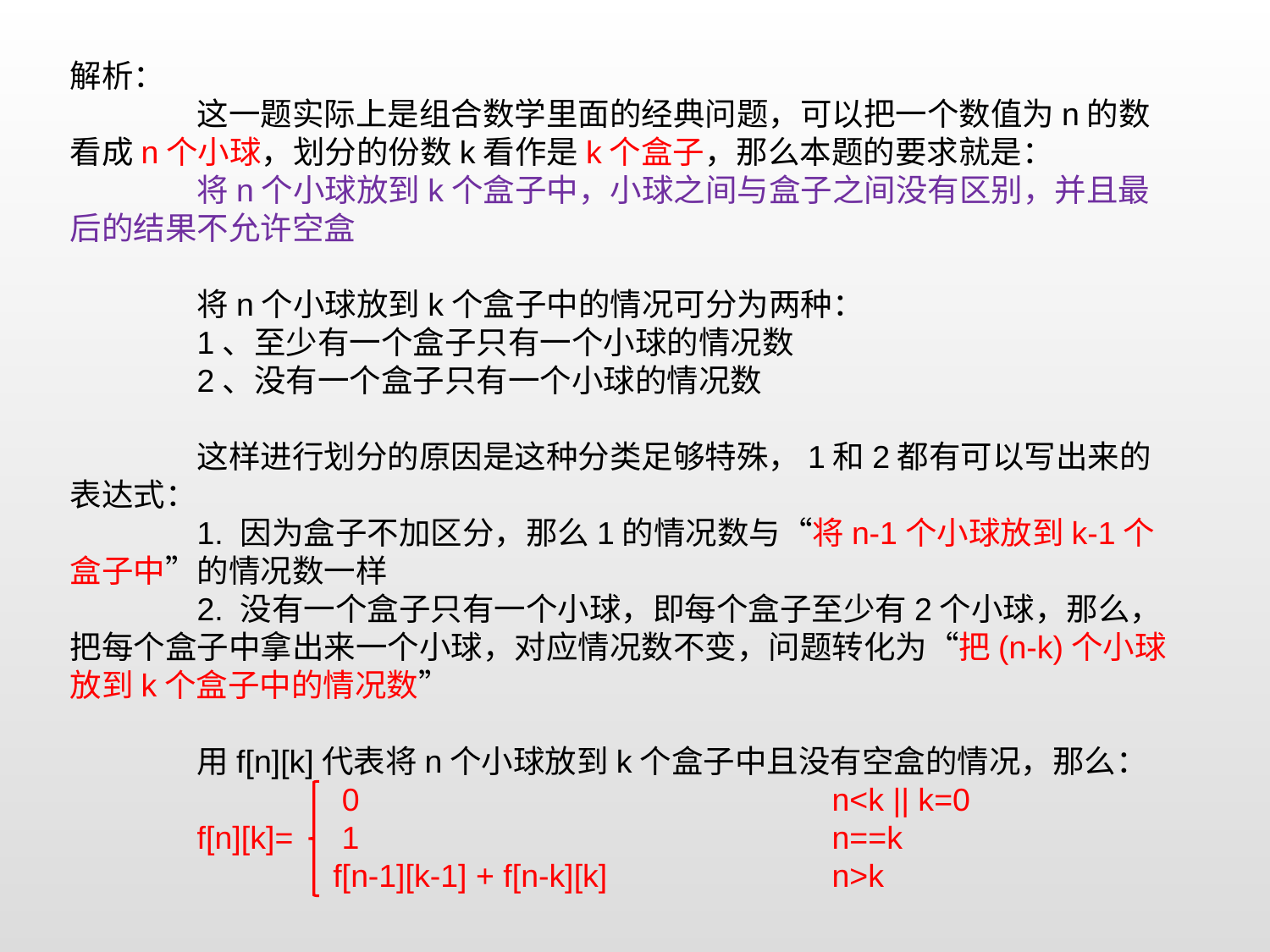

解析：
	这一题实际上是组合数学里面的经典问题，可以把一个数值为n的数看成n个小球，划分的份数k看作是k个盒子，那么本题的要求就是：
	将n个小球放到k个盒子中，小球之间与盒子之间没有区别，并且最后的结果不允许空盒

	将n个小球放到k个盒子中的情况可分为两种：
	1、至少有一个盒子只有一个小球的情况数
	2、没有一个盒子只有一个小球的情况数

	这样进行划分的原因是这种分类足够特殊，1和2都有可以写出来的表达式：
	1. 因为盒子不加区分，那么1的情况数与“将n-1个小球放到k-1个盒子中”的情况数一样
	2. 没有一个盒子只有一个小球，即每个盒子至少有2个小球，那么，把每个盒子中拿出来一个小球，对应情况数不变，问题转化为“把(n-k)个小球放到k个盒子中的情况数”

	用f[n][k]代表将n个小球放到k个盒子中且没有空盒的情况，那么：
		  0				n<k || k=0
	f[n][k]=	  1				n==k
		 f[n-1][k-1] + f[n-k][k]		n>k